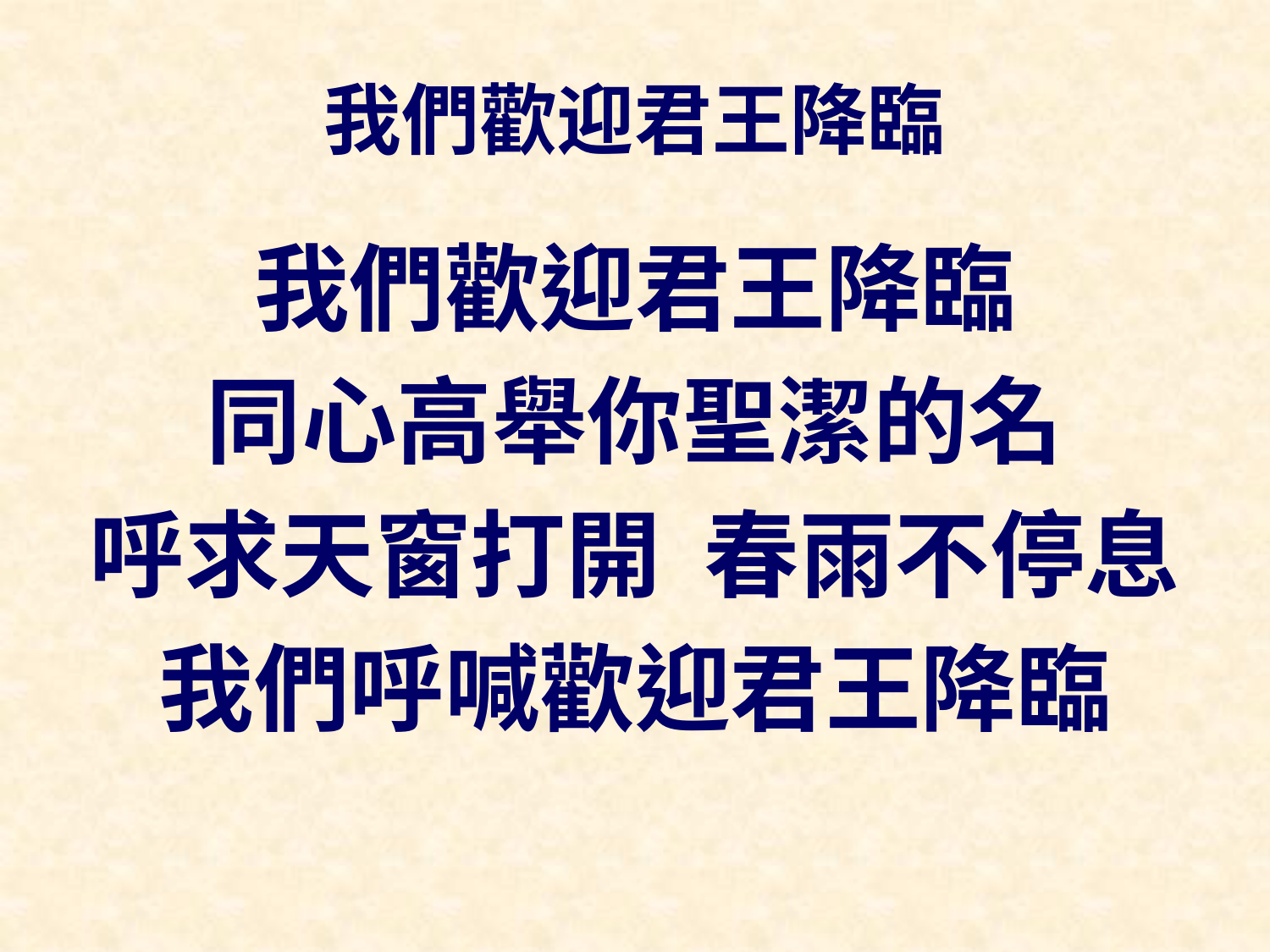

# 我們歡迎君王降臨
我們歡迎君王降臨
同心高舉你聖潔的名
呼求天窗打開  春雨不停息
我們呼喊歡迎君王降臨